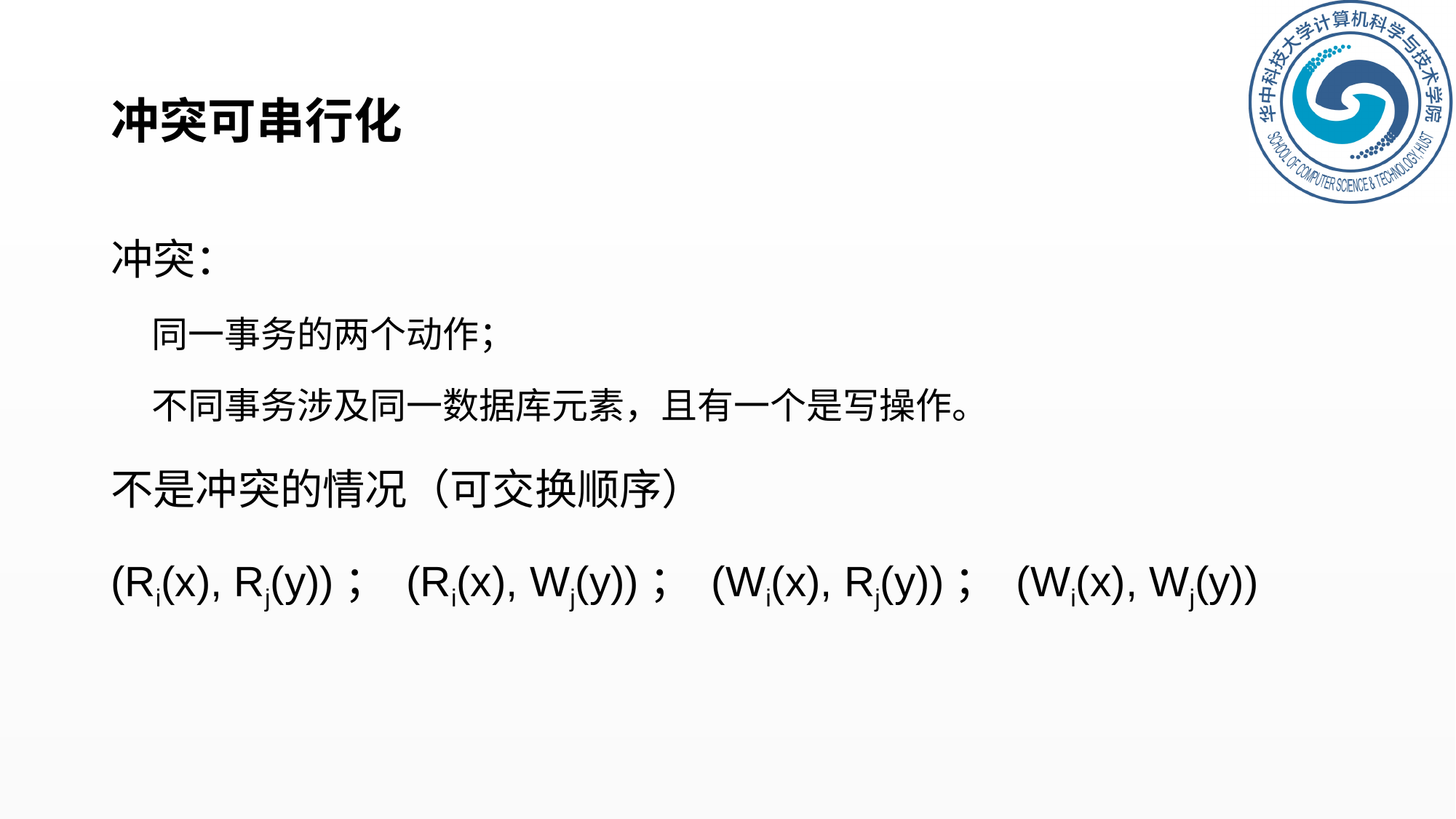

# 冲突可串行化
冲突：
同一事务的两个动作；
不同事务涉及同一数据库元素，且有一个是写操作。
不是冲突的情况（可交换顺序）
(Ri(x), Rj(y))； (Ri(x), Wj(y))； (Wi(x), Rj(y))； (Wi(x), Wj(y))